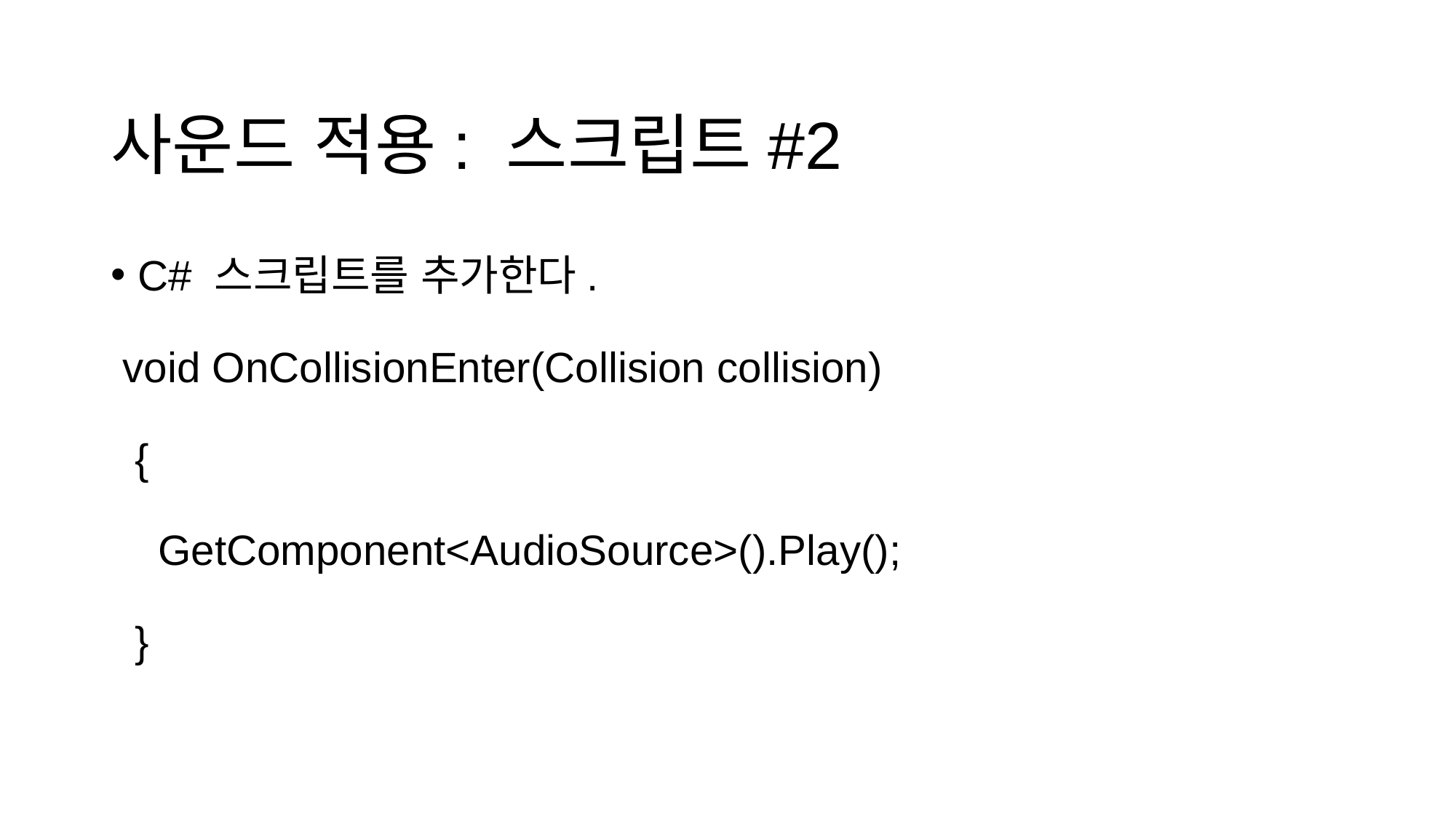

# 사운드 적용: 스크립트#2
C# 스크립트를 추가한다.
 void OnCollisionEnter(Collision collision)
  {
    GetComponent<AudioSource>().Play();
  }